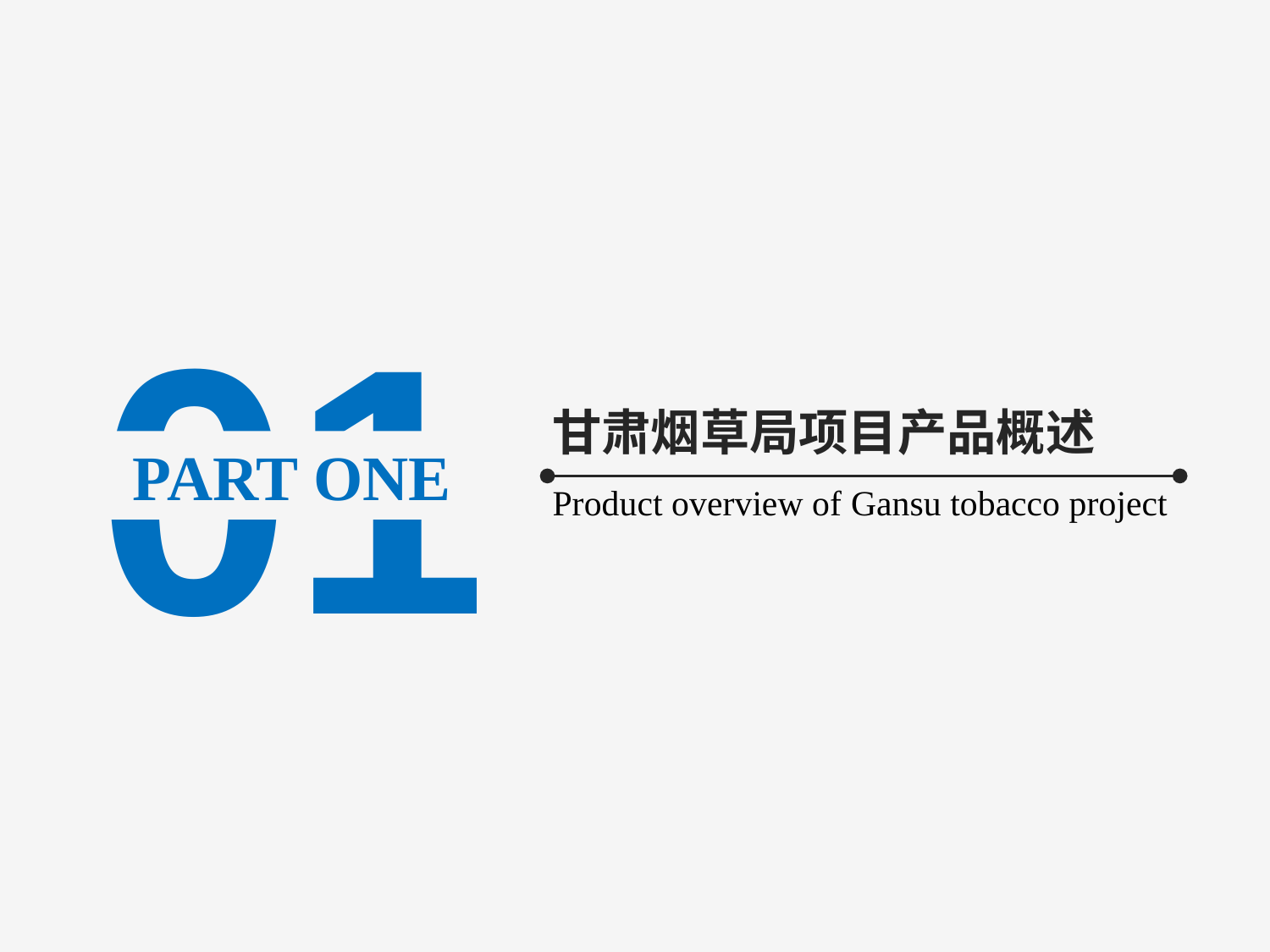

01
甘肃烟草局项目产品概述
PART ONE

Product overview of Gansu tobacco project